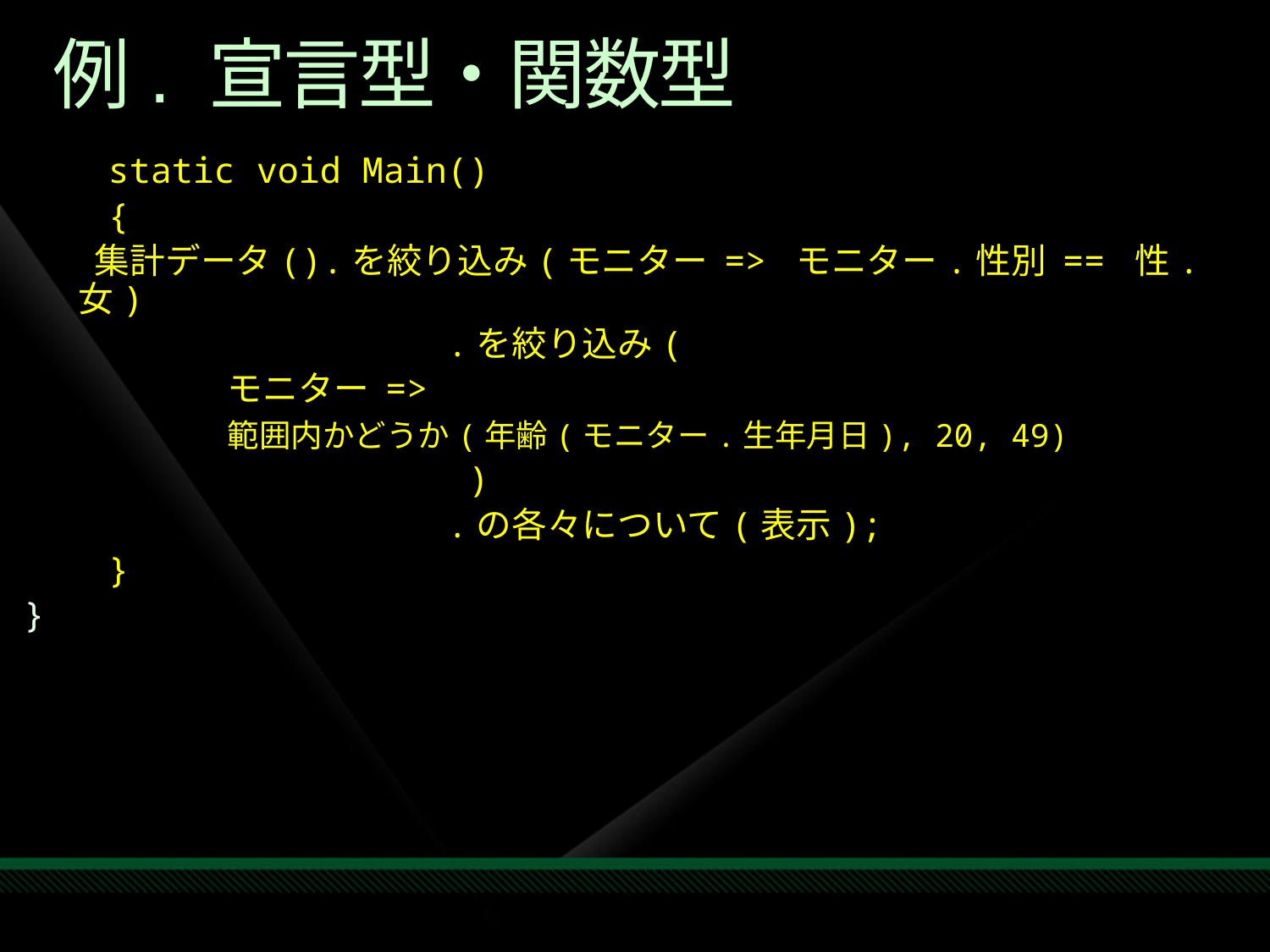

# 例. 宣言型・関数型
    static void Main()
    {
        集計データ().を絞り込み(モニター => モニター.性別 == 性.女)
                    .を絞り込み(
                         モニター =>
                         範囲内かどうか(年齢(モニター.生年月日), 20, 49)
                     )
                    .の各々について(表示);
    }
}